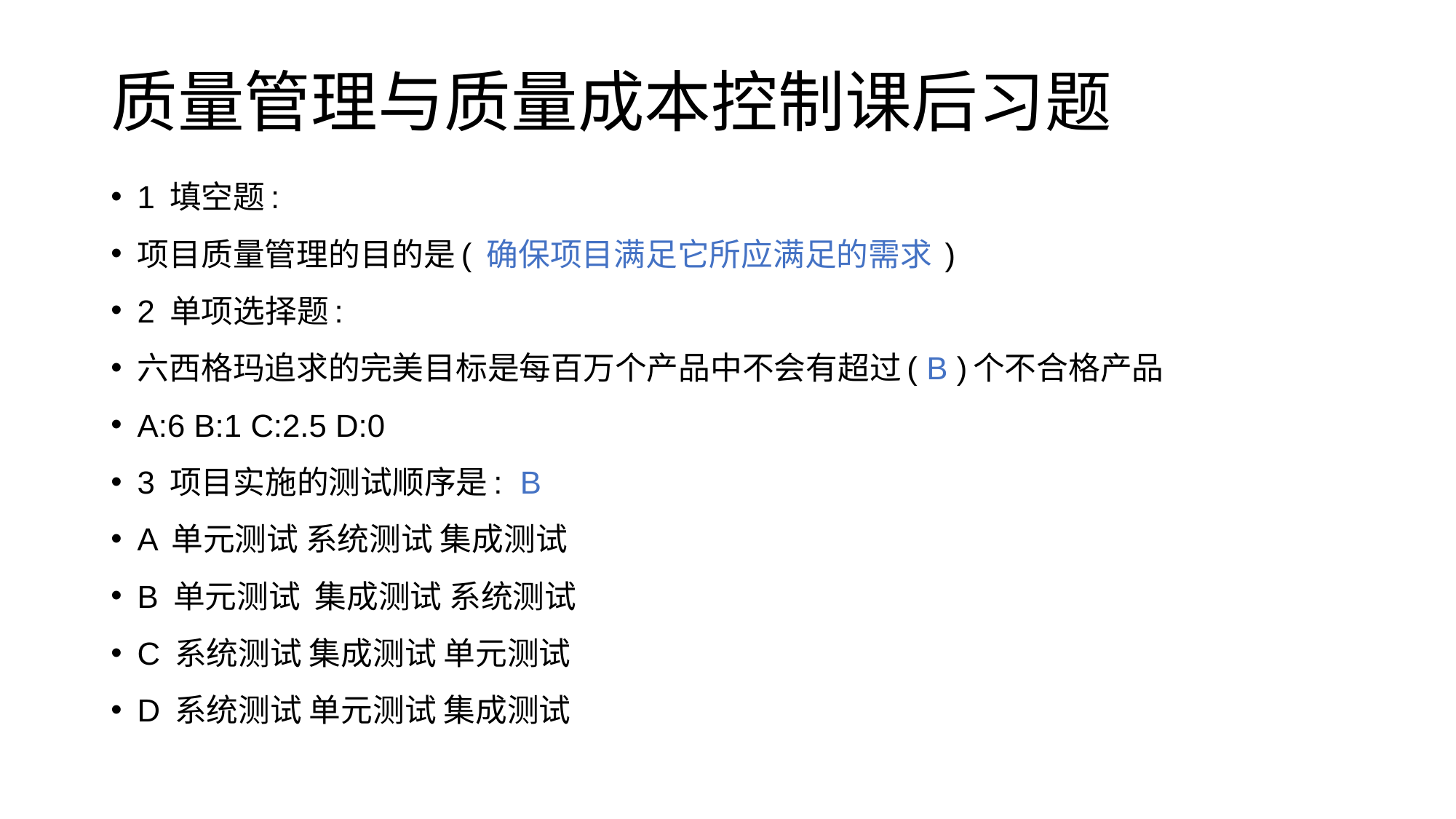

# 质量管理与质量成本控制课后习题
1 填空题:
项目质量管理的目的是( 确保项目满足它所应满足的需求 )
2 单项选择题:
六西格玛追求的完美目标是每百万个产品中不会有超过( B )个不合格产品
A:6 B:1 C:2.5 D:0
3 项目实施的测试顺序是:  B
A 单元测试 系统测试 集成测试
B 单元测试  集成测试 系统测试
C 系统测试 集成测试 单元测试
D 系统测试 单元测试 集成测试